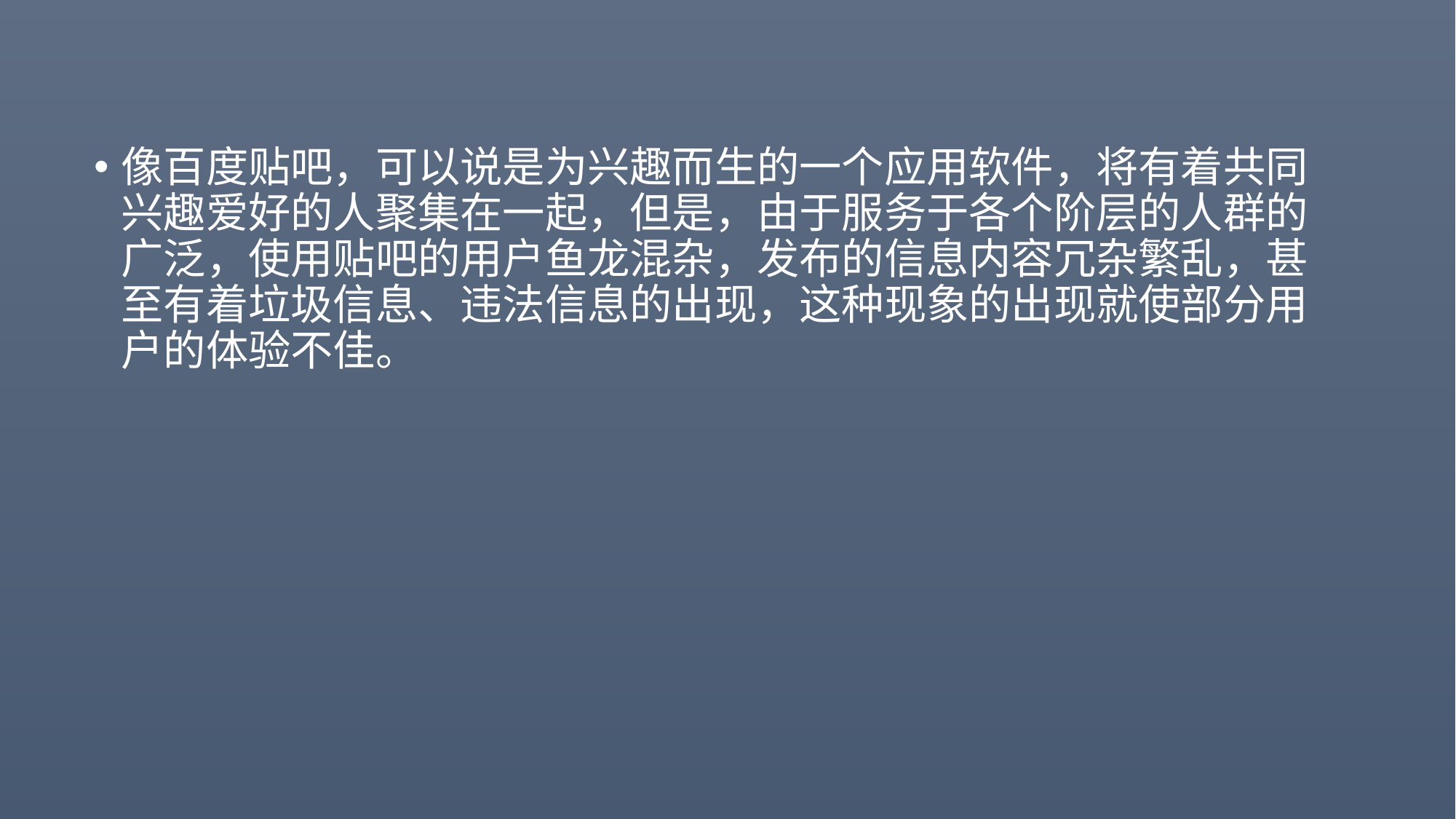

#
像百度贴吧，可以说是为兴趣而生的一个应用软件，将有着共同兴趣爱好的人聚集在一起，但是，由于服务于各个阶层的人群的广泛，使用贴吧的用户鱼龙混杂，发布的信息内容冗杂繁乱，甚至有着垃圾信息、违法信息的出现，这种现象的出现就使部分用户的体验不佳。